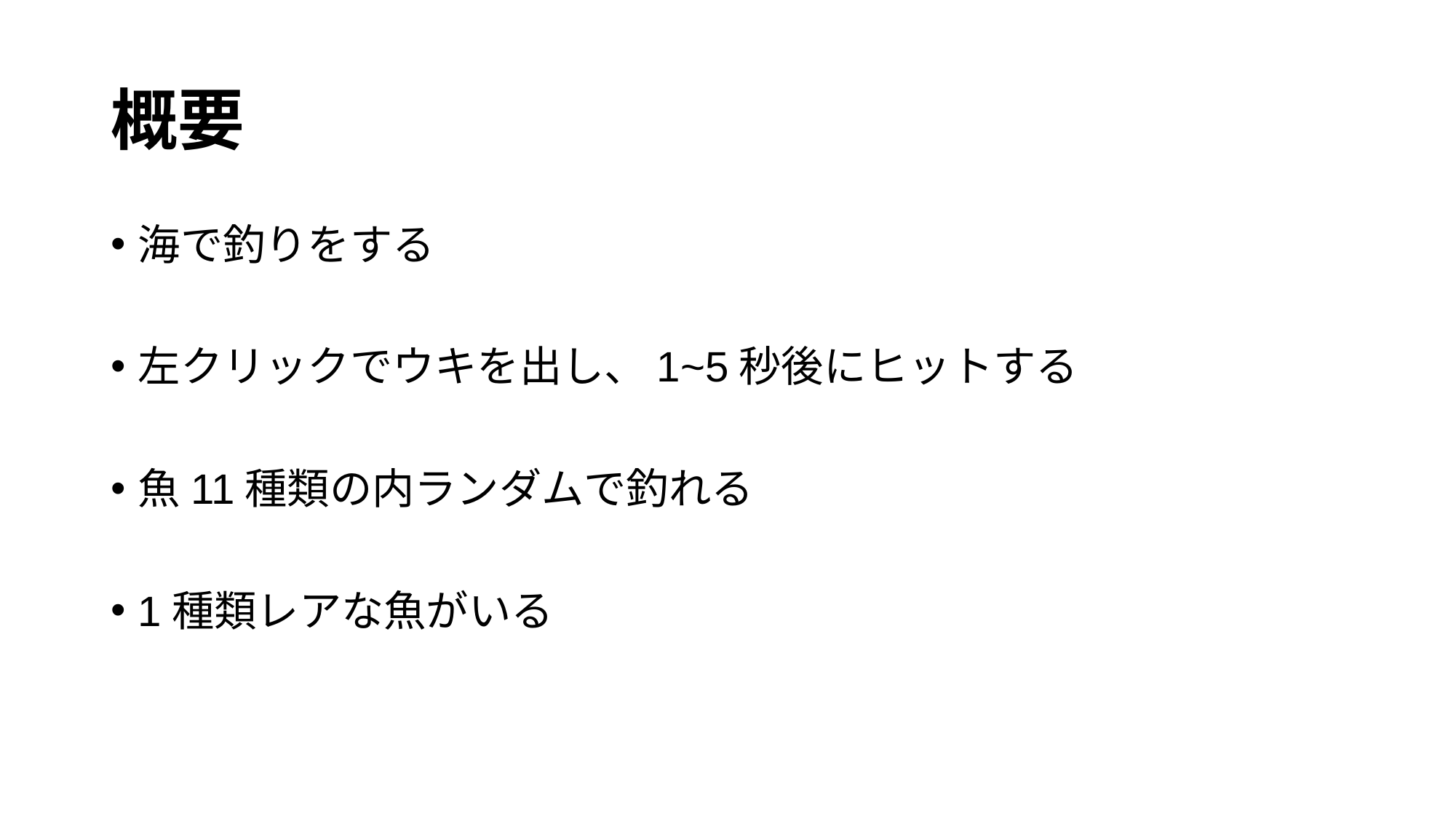

# 概要
海で釣りをする

左クリックでウキを出し、1~5秒後にヒットする

魚11種類の内ランダムで釣れる

1種類レアな魚がいる